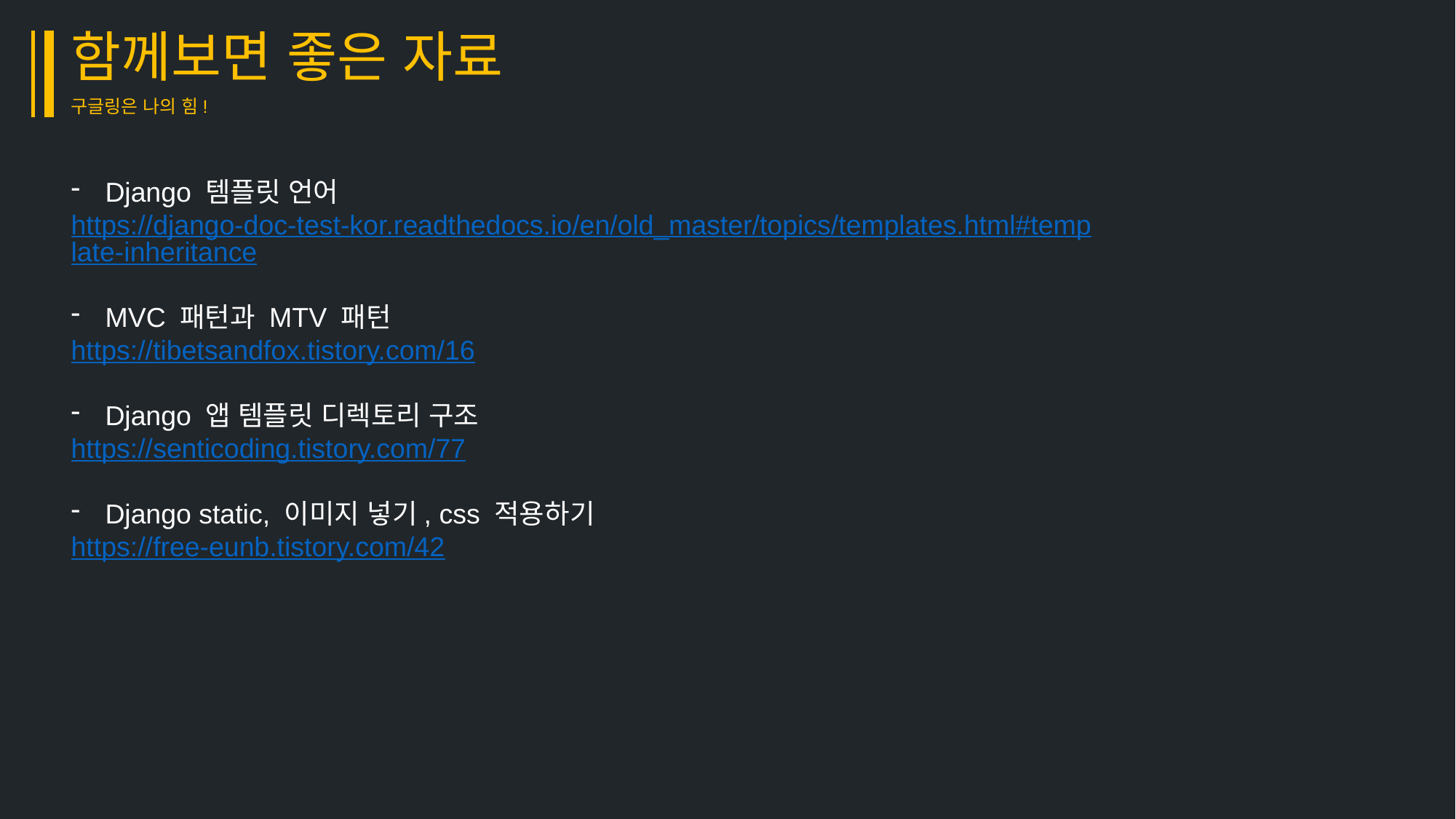

함께보면 좋은 자료

구글링은 나의 힘!
Django 템플릿 언어
https://django-doc-test-kor.readthedocs.io/en/old_master/topics/templates.html#template-inheritance

MVC 패턴과 MTV 패턴
https://tibetsandfox.tistory.com/16

Django 앱 템플릿 디렉토리 구조
https://senticoding.tistory.com/77

Django static, 이미지 넣기, css 적용하기
https://free-eunb.tistory.com/42